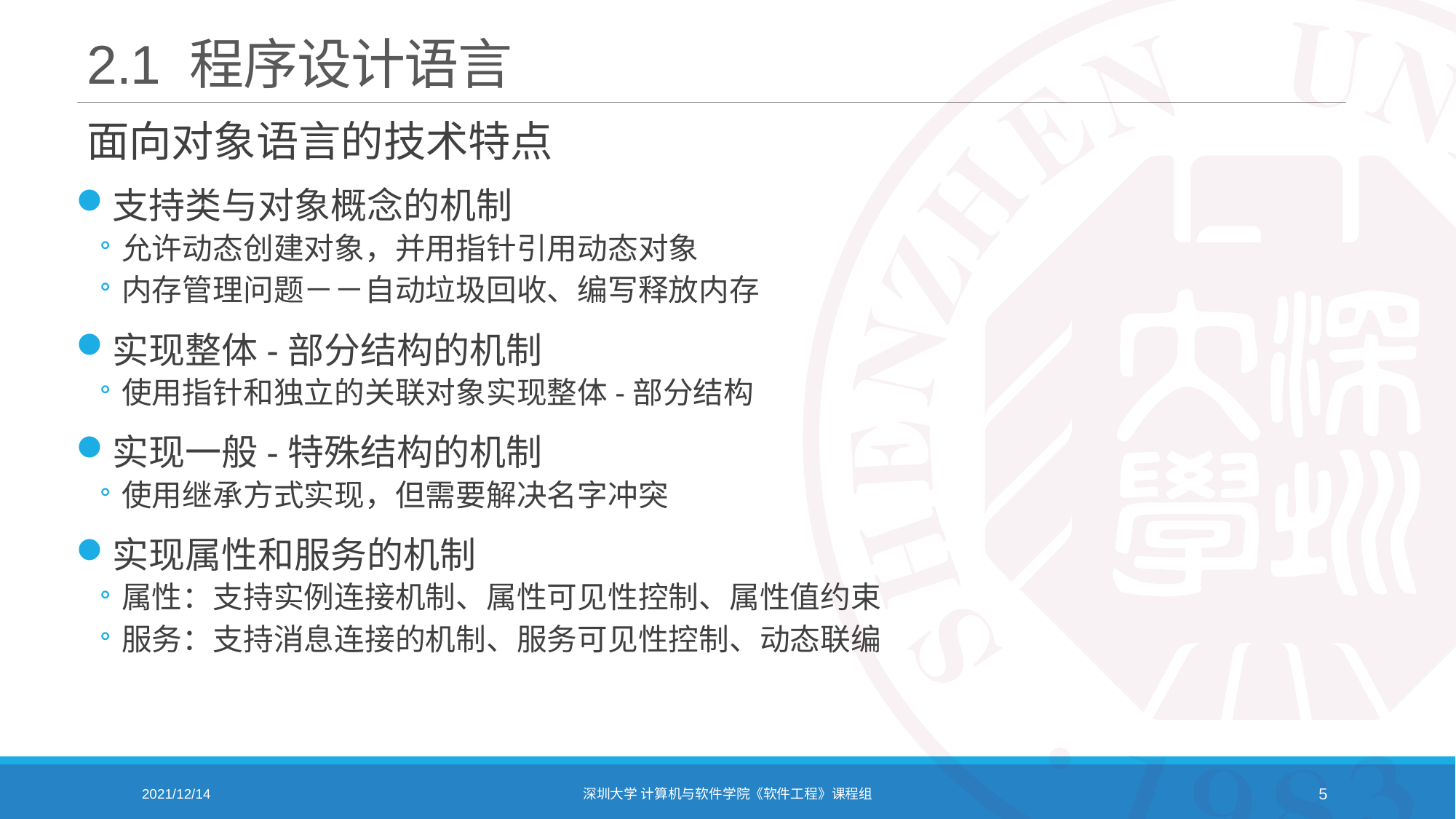

# 2.1 程序设计语言
面向对象语言的技术特点
支持类与对象概念的机制
允许动态创建对象，并用指针引用动态对象
内存管理问题－－自动垃圾回收、编写释放内存
实现整体-部分结构的机制
使用指针和独立的关联对象实现整体-部分结构
实现一般-特殊结构的机制
使用继承方式实现，但需要解决名字冲突
实现属性和服务的机制
属性：支持实例连接机制、属性可见性控制、属性值约束
服务：支持消息连接的机制、服务可见性控制、动态联编

2021/12/14
深圳大学 计算机与软件学院《软件工程》课程组
5